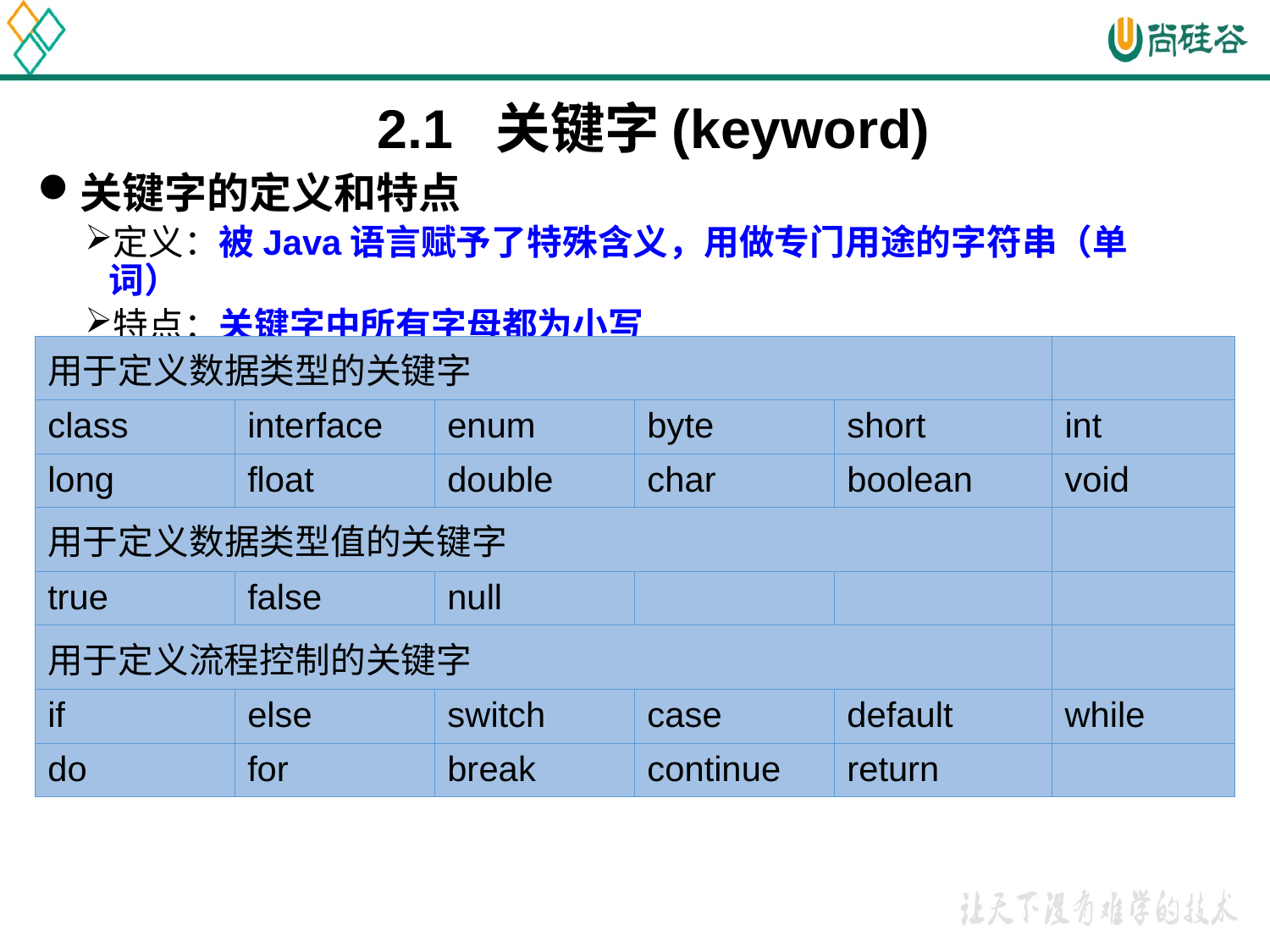

# 2.1  关键字(keyword)
关键字的定义和特点
定义：被Java语言赋予了特殊含义，用做专门用途的字符串（单词）
特点：关键字中所有字母都为小写

| 用于定义数据类型的关键字 |  |  |  |  |  |
| --- | --- | --- | --- | --- | --- |
| class | interface | enum | byte | short | int |
| long | float | double | char | boolean | void |
| 用于定义数据类型值的关键字 |  |  |  |  |  |
| true | false | null |  |  |  |
| 用于定义流程控制的关键字 |  |  |  |  |  |
| if | else | switch | case | default | while |
| do | for | break | continue | return |  |